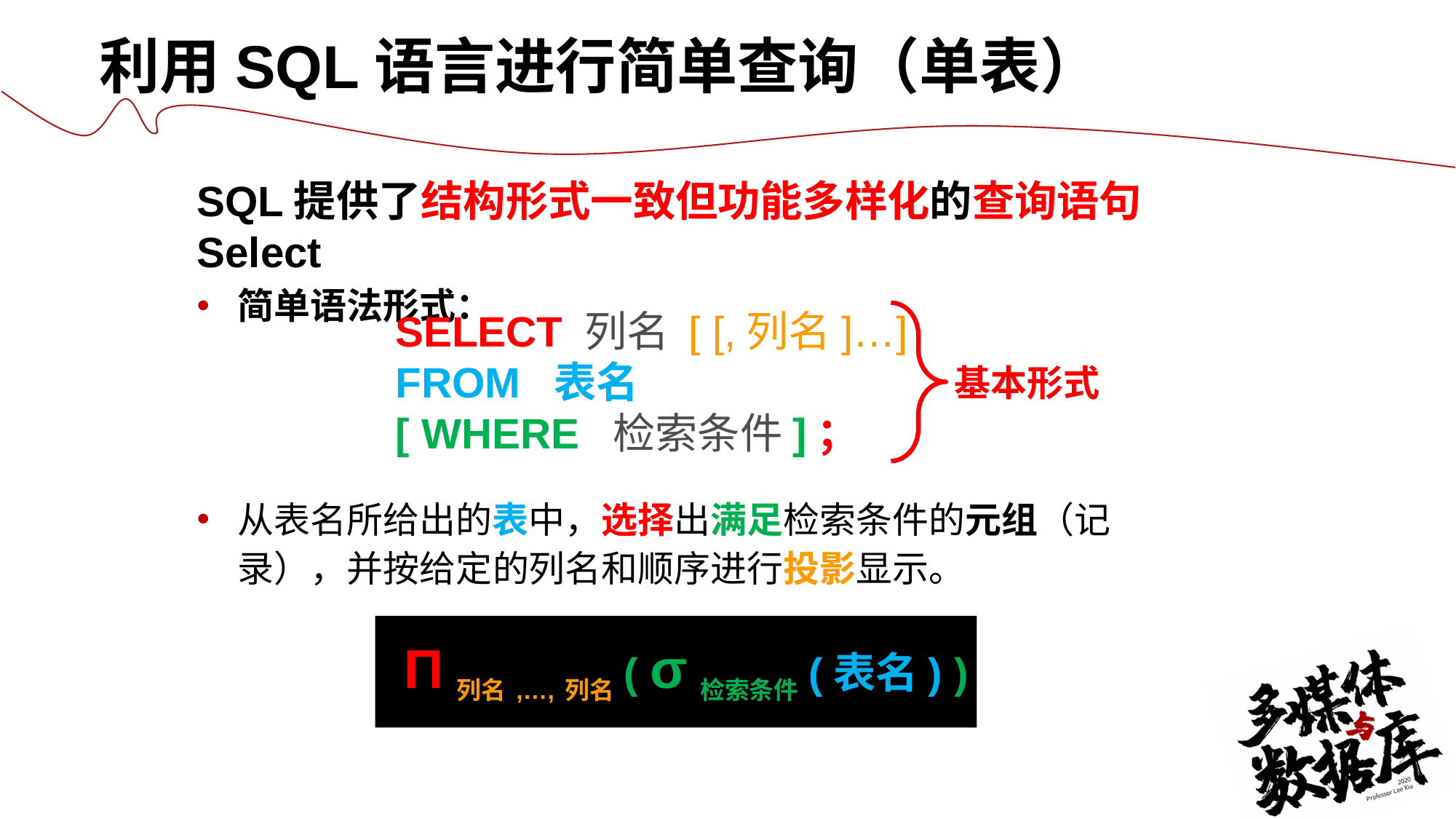

利用SQL语言进行简单查询（单表）
SQL提供了结构形式一致但功能多样化的查询语句Select
简单语法形式：
SELECT 列名 [ [,列名]…]
FROM  表名
[ WHERE  检索条件]；

基本形式
从表名所给出的表中，选择出满足检索条件的元组（记录），并按给定的列名和顺序进行投影显示。

Π列名,…,列名( σ检索条件(表名) )